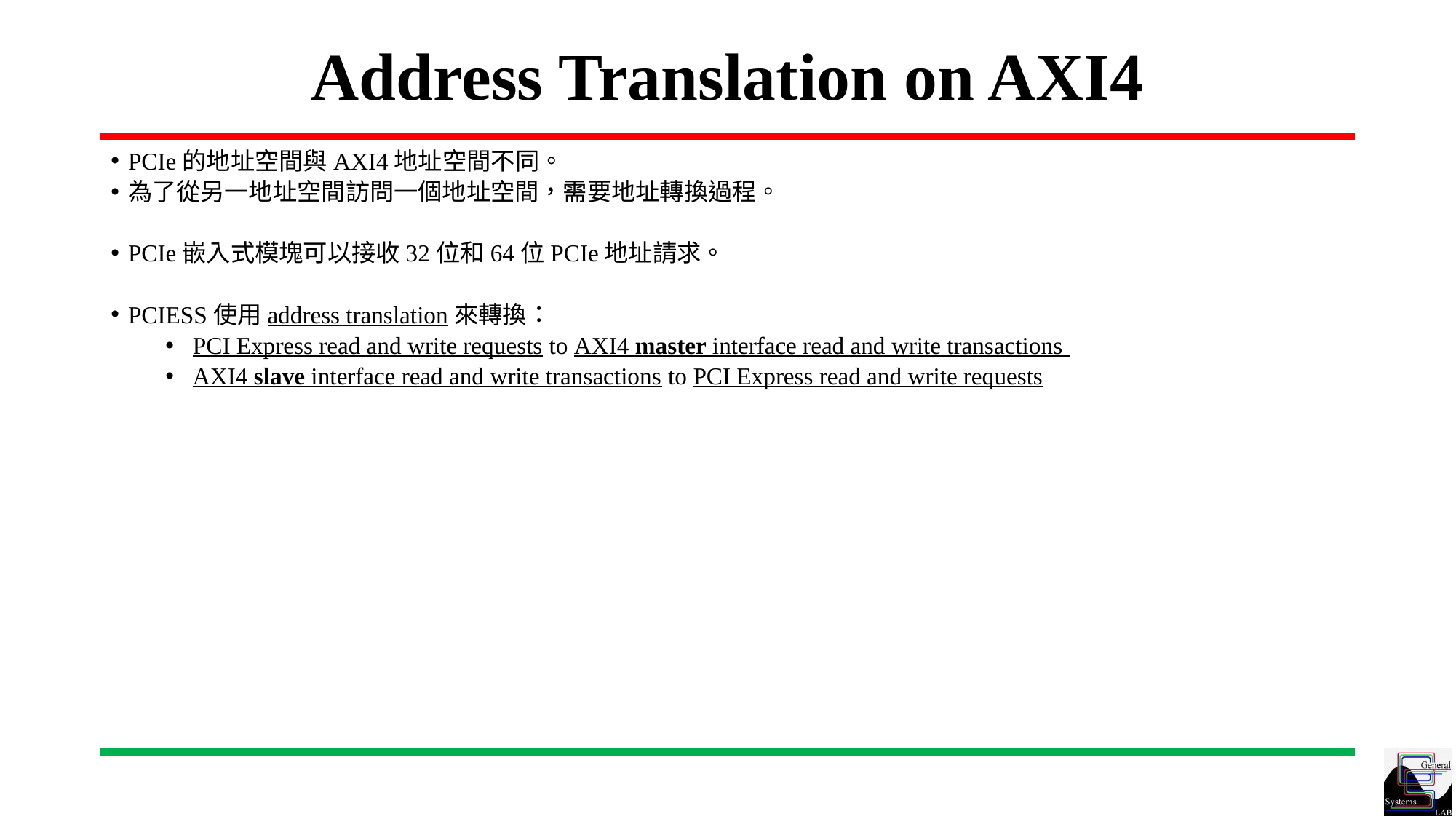

# Address Translation on AXI4
PCIe的地址空間與AXI4地址空間不同。
為了從另一地址空間訪問一個地址空間，需要地址轉換過程。

PCIe嵌入式模塊可以接收32位和64位PCIe地址請求。

PCIESS使用address translation來轉換：
PCI Express read and write requests to AXI4 master interface read and write transactions
AXI4 slave interface read and write transactions to PCI Express read and write requests